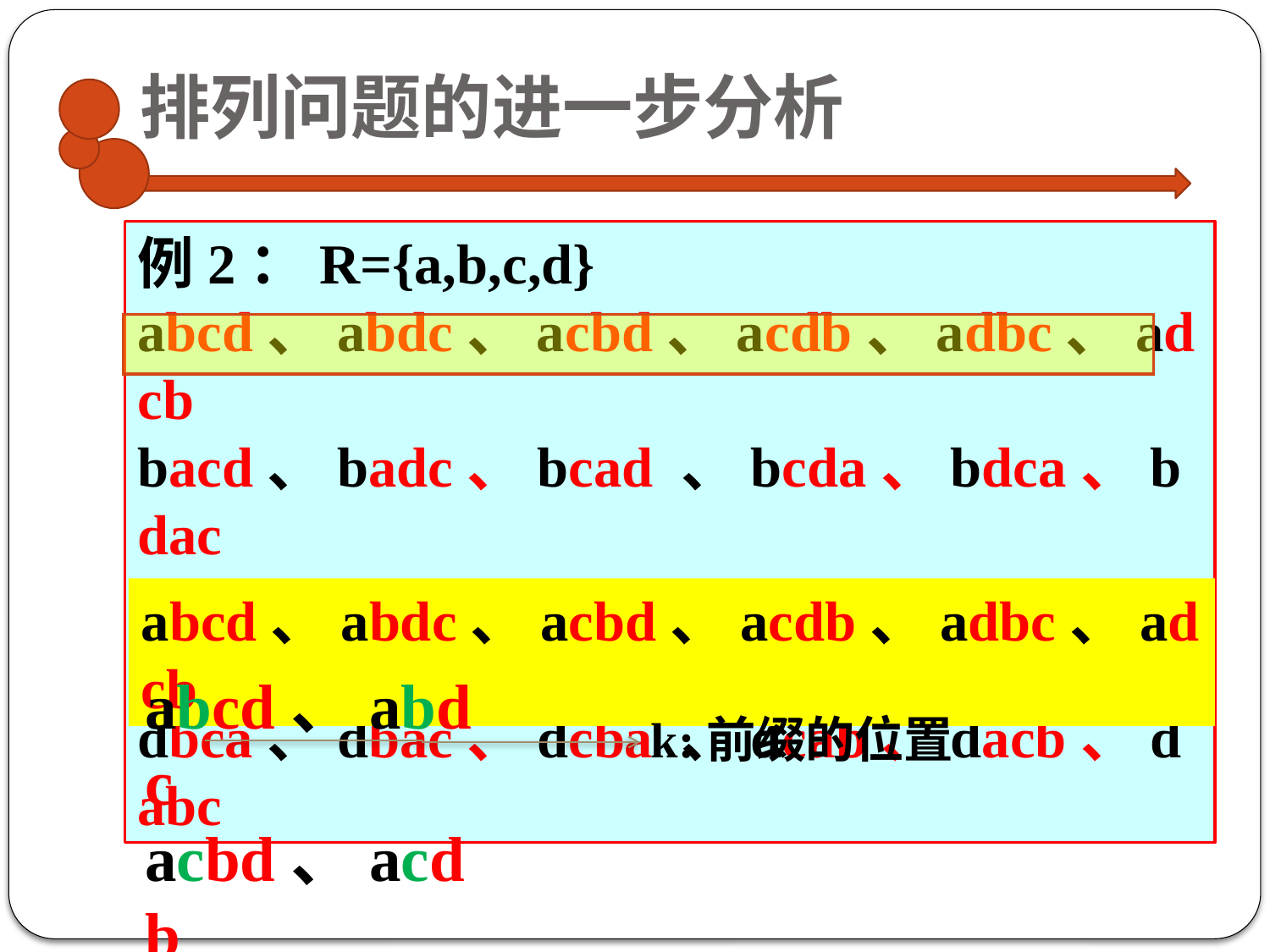

# 排列问题的进一步分析
例2：R={a,b,c,d}
abcd、abdc、acbd、acdb、adbc、adcb
bacd、badc、bcad 、bcda、bdca、bdac
cbad、cbda、cabd 、cadb、cdab、cdba
dbca、dbac、dcba 、dcab、dacb、dabc

abcd、abdc、acbd、acdb、adbc、adcb
abcd、abdc
acbd、acdb
adbc、adcb
k:前缀的位置